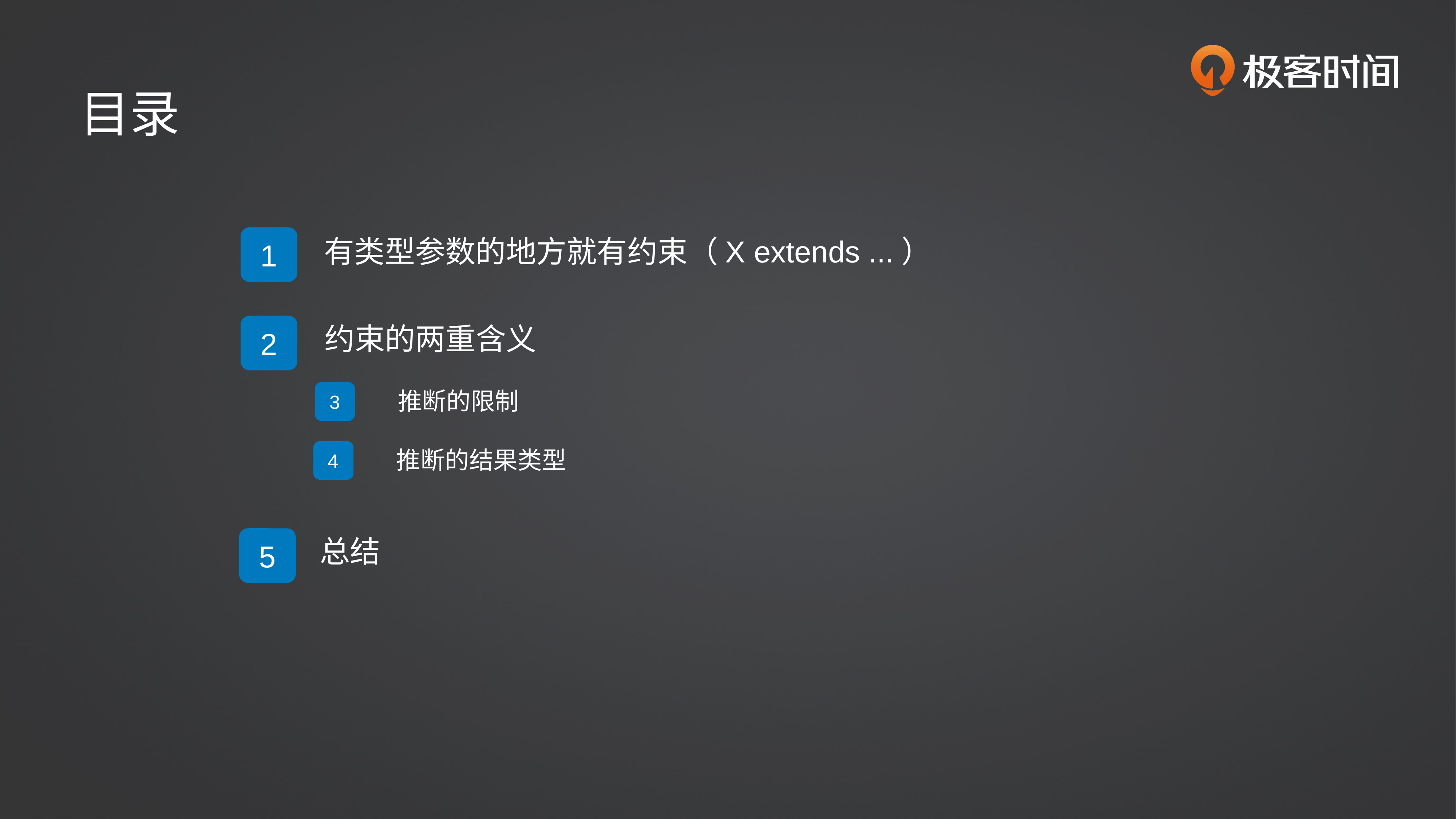

目录

1
有类型参数的地方就有约束（X extends ...）

2
约束的两重含义

3
推断的限制

4
推断的结果类型

5
总结